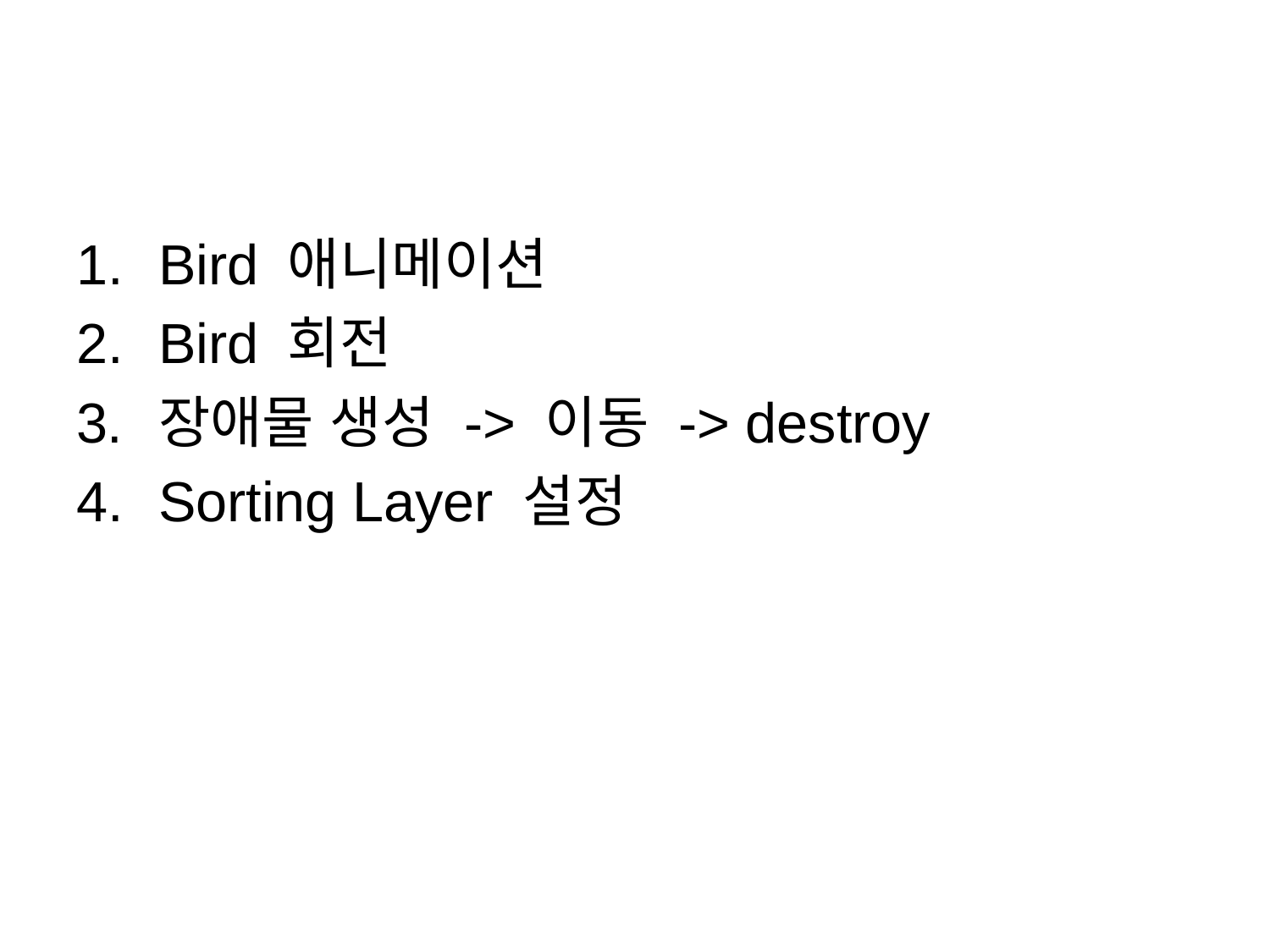

#
Bird 애니메이션
Bird 회전
장애물 생성 -> 이동 -> destroy
Sorting Layer 설정